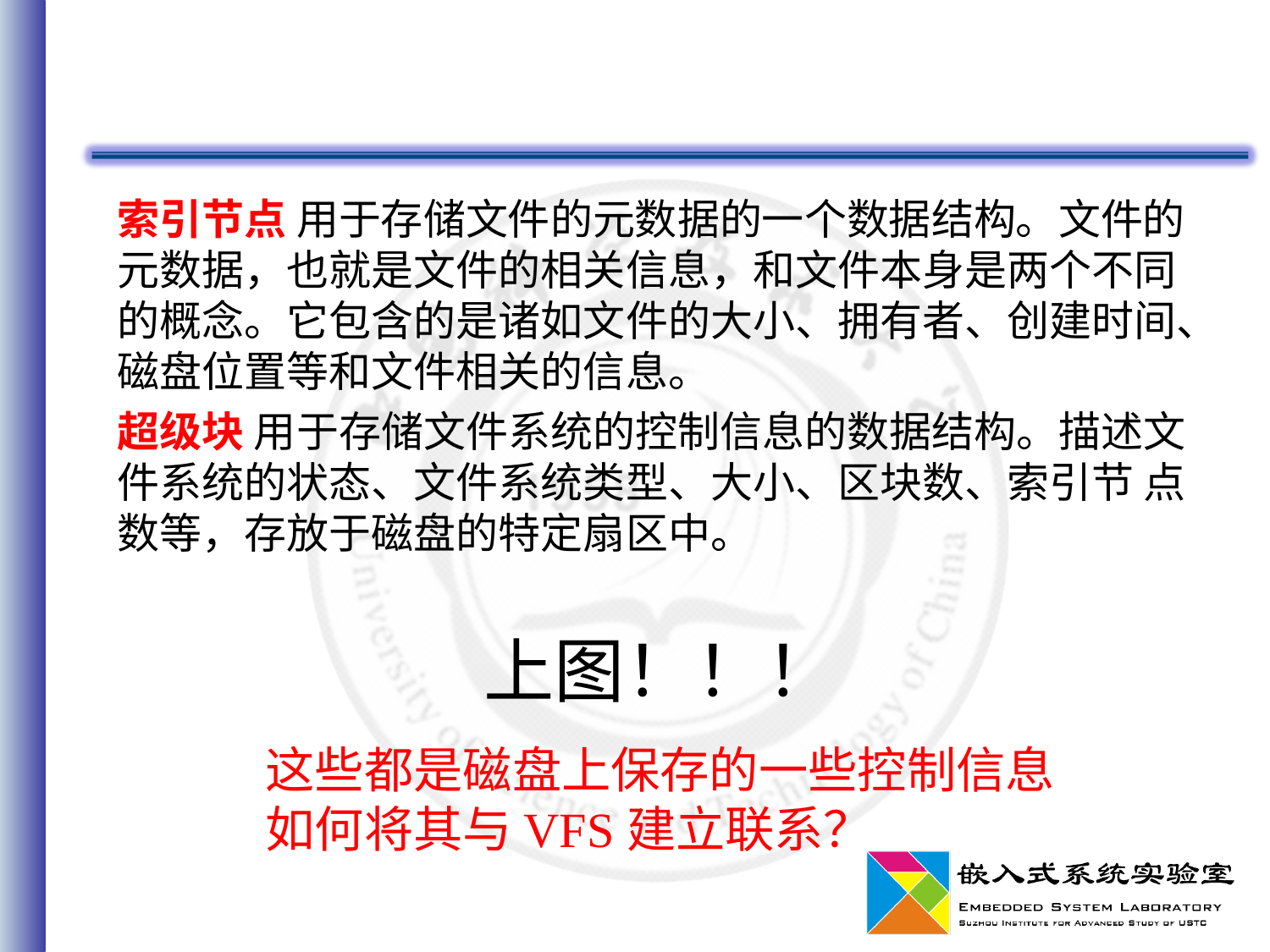

#
索引节点 用于存储文件的元数据的一个数据结构。文件的元数据，也就是文件的相关信息，和文件本身是两个不同 的概念。它包含的是诸如文件的大小、拥有者、创建时间、磁盘位置等和文件相关的信息。
超级块 用于存储文件系统的控制信息的数据结构。描述文件系统的状态、文件系统类型、大小、区块数、索引节 点数等，存放于磁盘的特定扇区中。

上图！！！
这些都是磁盘上保存的一些控制信息
如何将其与VFS建立联系？